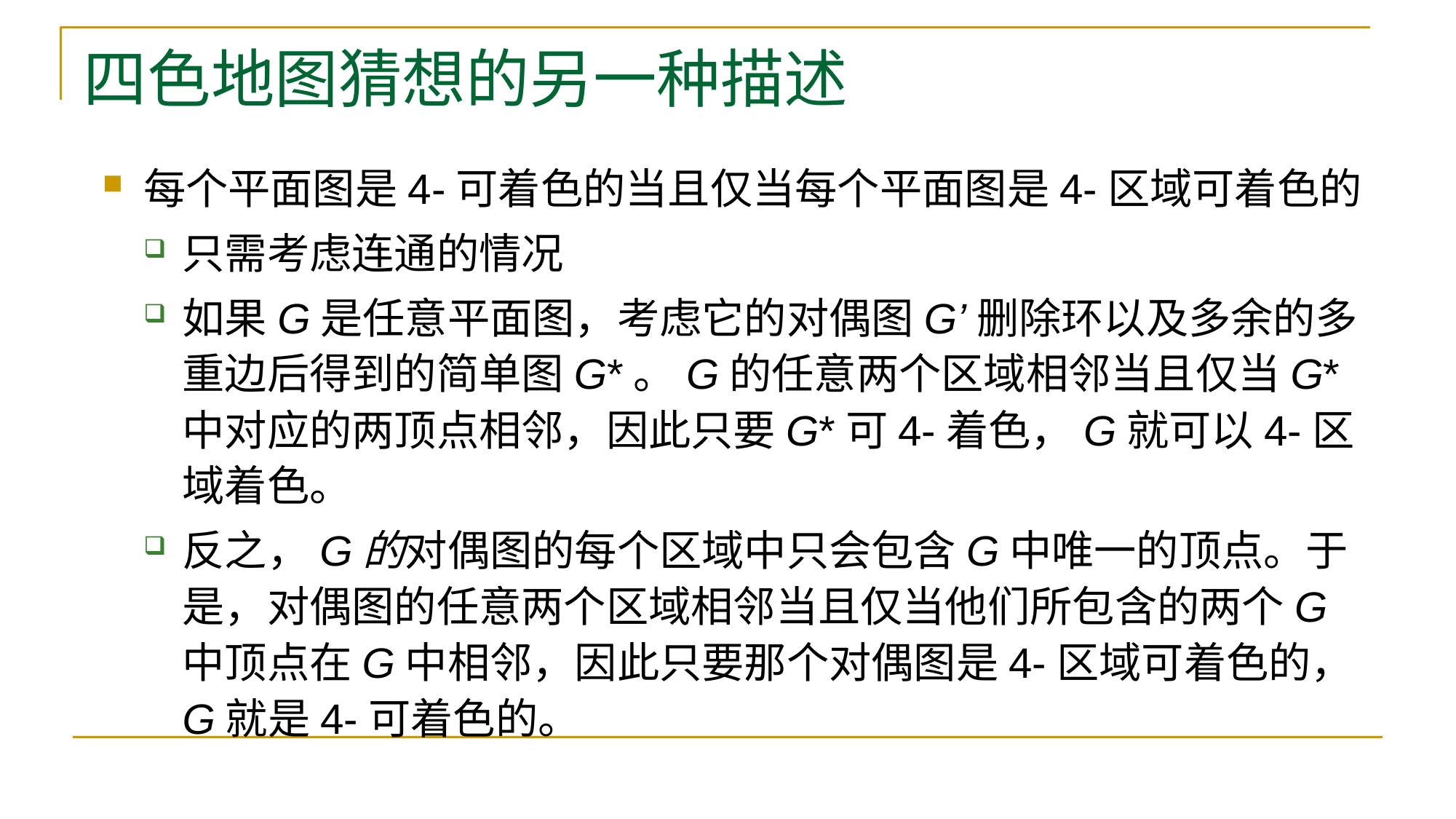

# 四色地图猜想的另一种描述
每个平面图是4-可着色的当且仅当每个平面图是4-区域可着色的
只需考虑连通的情况
如果G是任意平面图，考虑它的对偶图G’删除环以及多余的多重边后得到的简单图G*。G的任意两个区域相邻当且仅当G*中对应的两顶点相邻，因此只要G*可4-着色，G就可以4-区域着色。
反之，G的对偶图的每个区域中只会包含G中唯一的顶点。于是，对偶图的任意两个区域相邻当且仅当他们所包含的两个G中顶点在G中相邻，因此只要那个对偶图是4-区域可着色的，G就是4-可着色的。